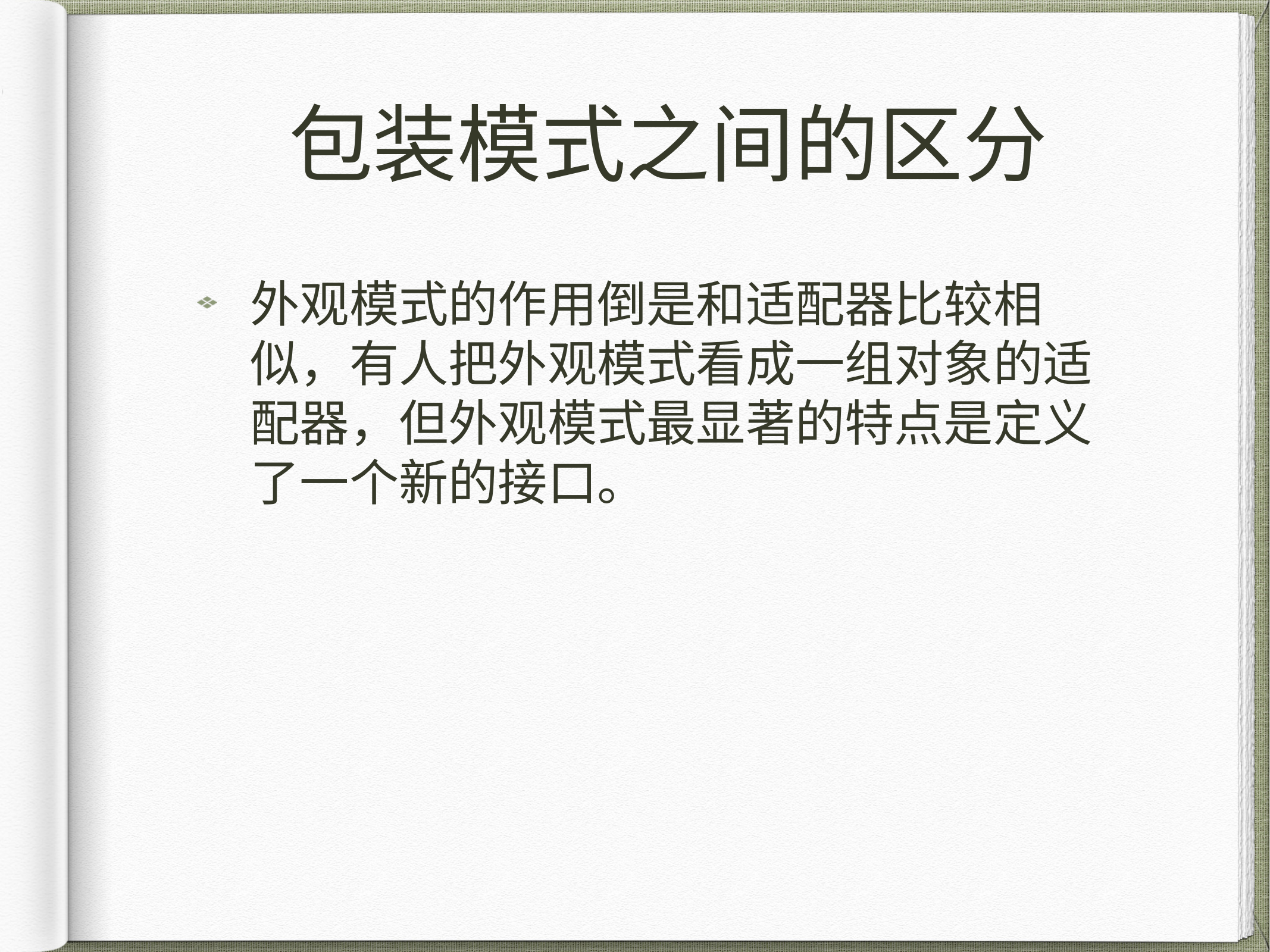

# 包装模式之间的区分
外观模式的作用倒是和适配器比较相似，有人把外观模式看成一组对象的适配器，但外观模式最显著的特点是定义了一个新的接口。